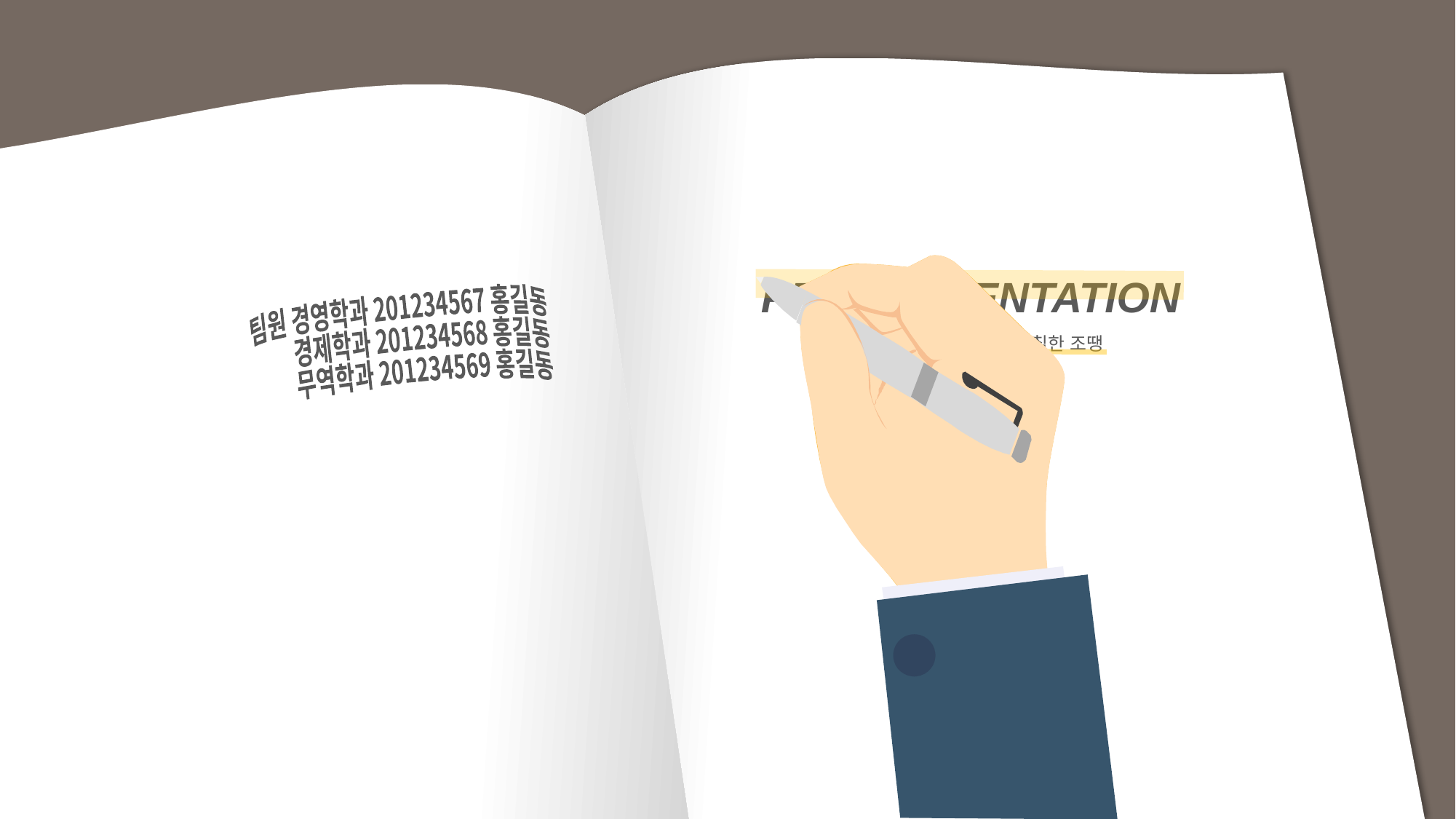

PPT PRESENTATION
경영학과 201234567 까칠한 조땡

팀원 경영학과 201234567 홍길동
경제학과 201234568 홍길동
무역학과 201234569 홍길동